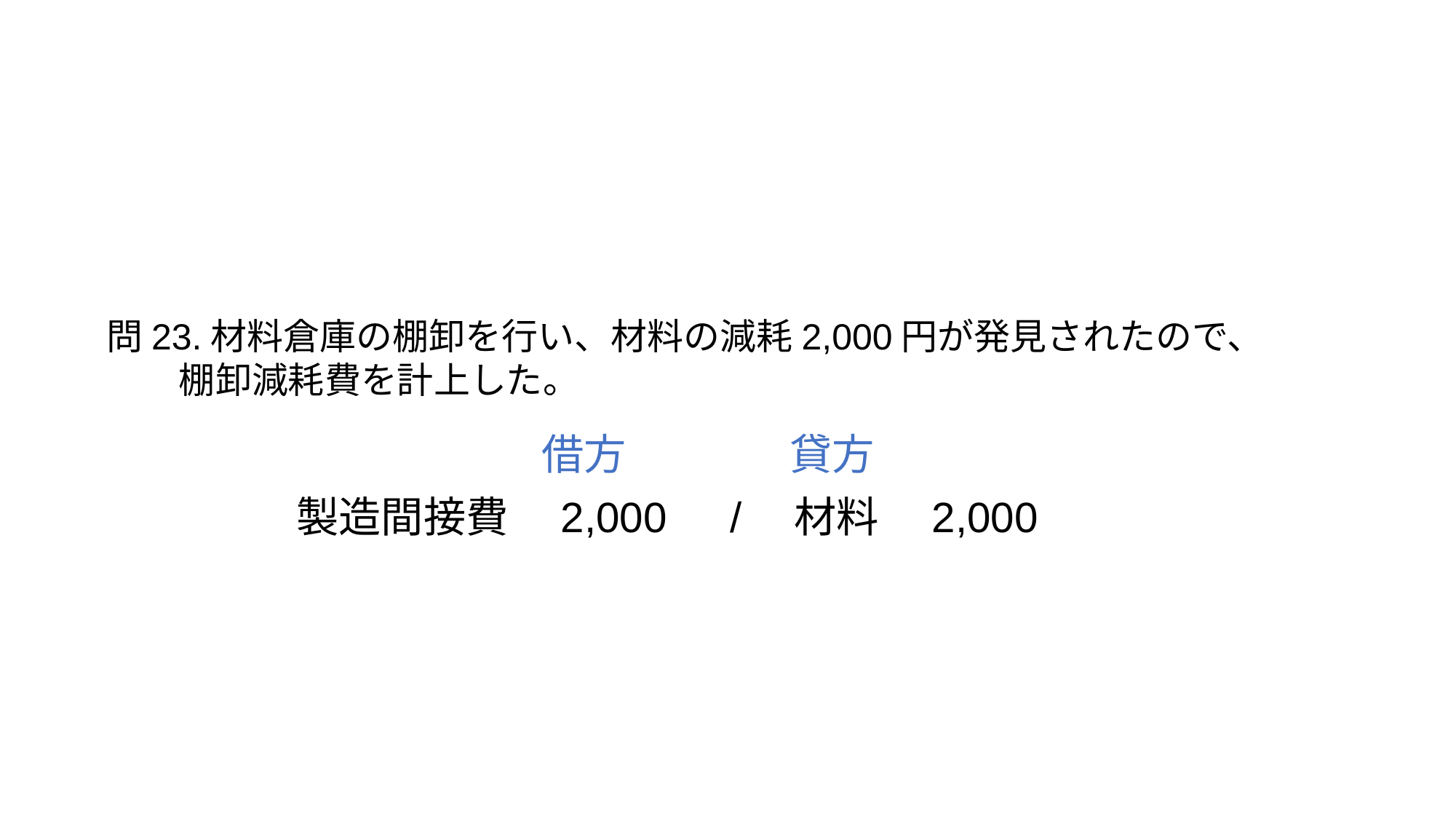

問23.材料倉庫の棚卸を行い、材料の減耗2,000円が発見されたので、
　　棚卸減耗費を計上した。
借方
貸方
製造間接費　2,000　/　材料　2,000